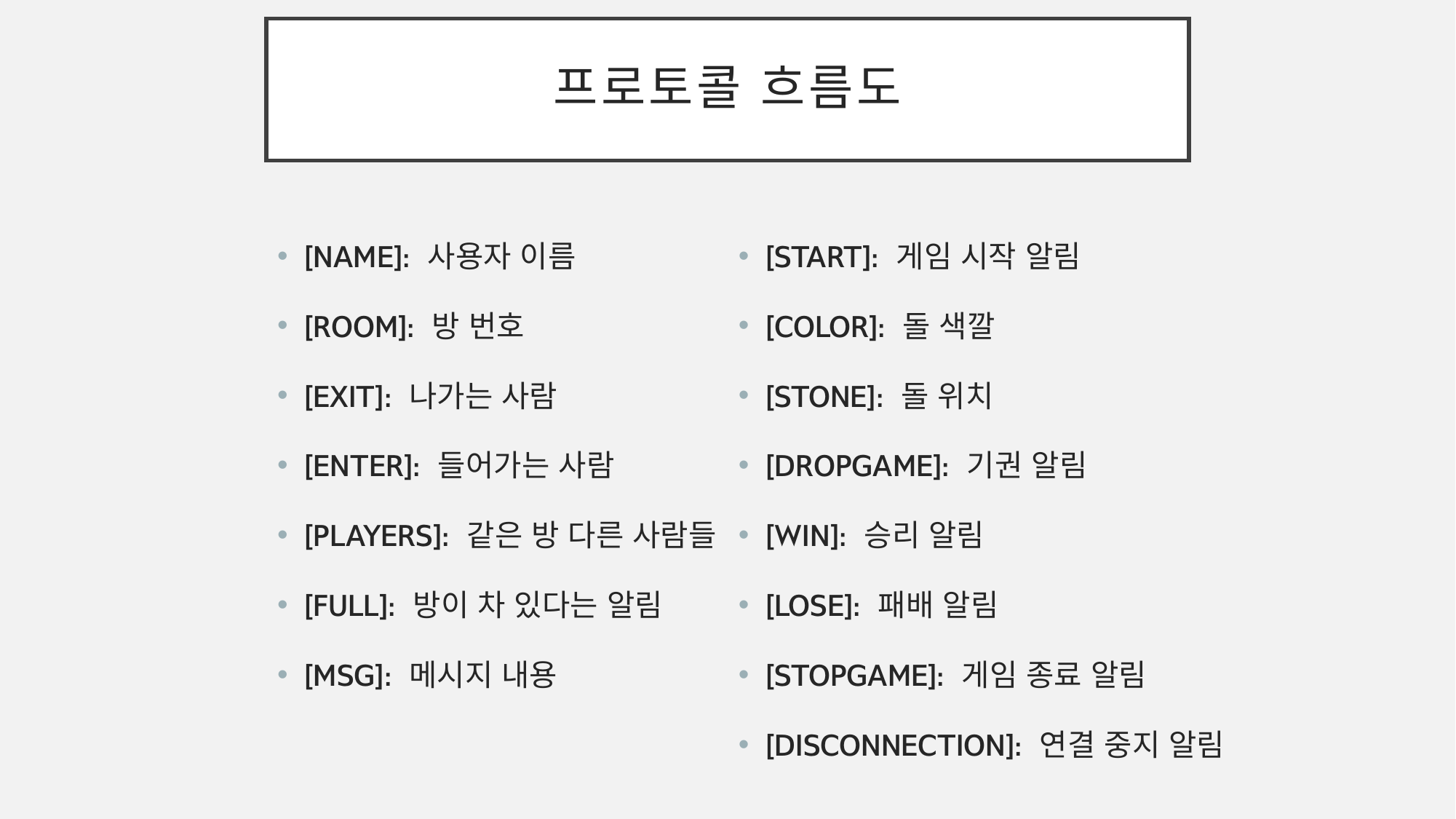

# 프로토콜 흐름도
[NAME]: 사용자 이름
[ROOM]: 방 번호
[EXIT]: 나가는 사람
[ENTER]: 들어가는 사람
[PLAYERS]: 같은 방 다른 사람들
[FULL]: 방이 차 있다는 알림
[MSG]: 메시지 내용
[START]: 게임 시작 알림
[COLOR]: 돌 색깔
[STONE]: 돌 위치
[DROPGAME]: 기권 알림
[WIN]: 승리 알림
[LOSE]: 패배 알림
[STOPGAME]: 게임 종료 알림
[DISCONNECTION]: 연결 중지 알림